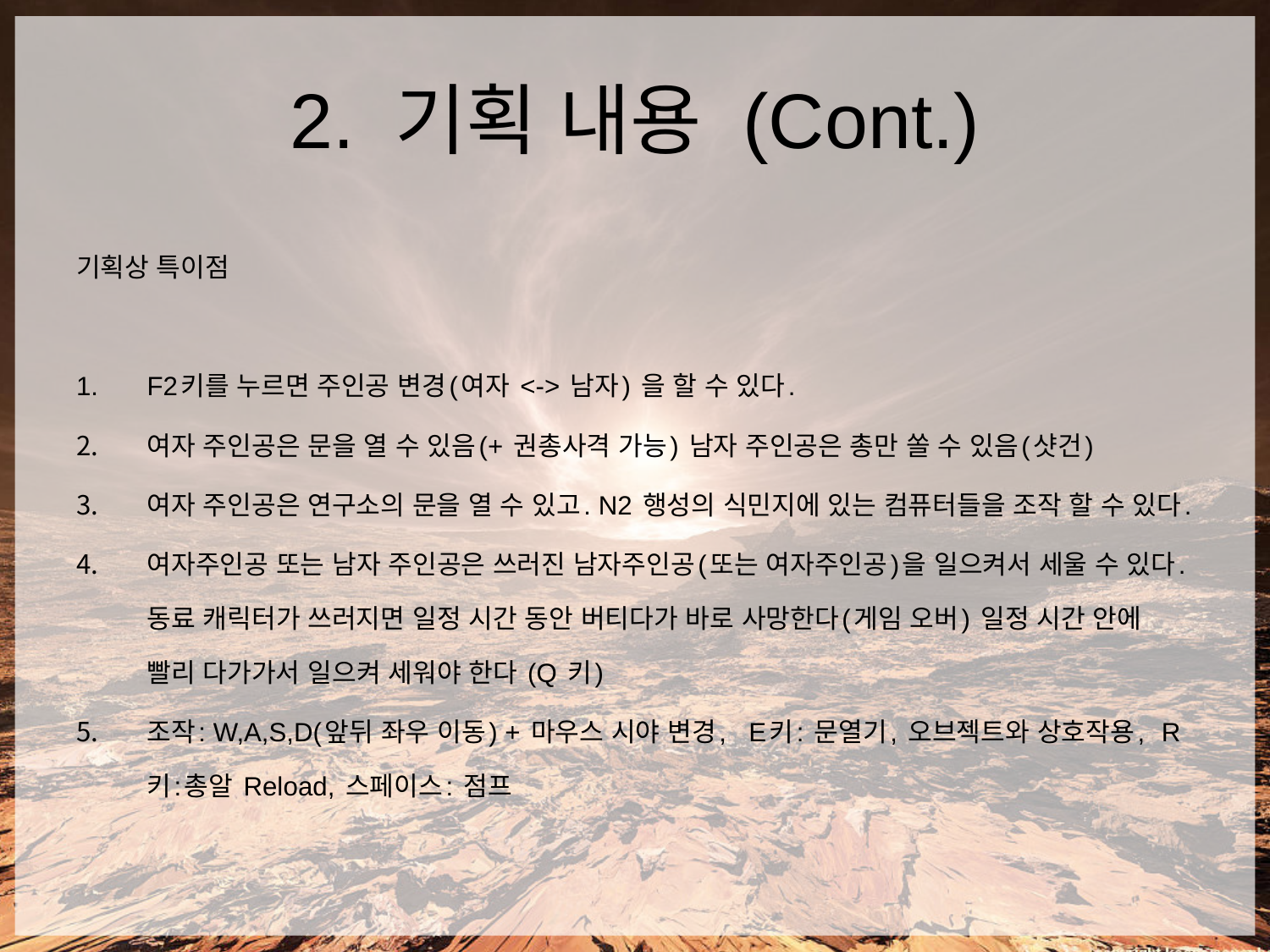

# 2. 기획 내용 (Cont.)
기획상 특이점

F2키를 누르면 주인공 변경(여자 <-> 남자) 을 할 수 있다.
여자 주인공은 문을 열 수 있음(+ 권총사격 가능) 남자 주인공은 총만 쏠 수 있음(샷건)
여자 주인공은 연구소의 문을 열 수 있고. N2 행성의 식민지에 있는 컴퓨터들을 조작 할 수 있다.
여자주인공 또는 남자 주인공은 쓰러진 남자주인공(또는 여자주인공)을 일으켜서 세울 수 있다. 동료 캐릭터가 쓰러지면 일정 시간 동안 버티다가 바로 사망한다(게임 오버) 일정 시간 안에 빨리 다가가서 일으켜 세워야 한다 (Q 키)
조작: W,A,S,D(앞뒤 좌우 이동) + 마우스 시야 변경,   E키: 문열기, 오브젝트와 상호작용,		R키:총알 Reload, 스페이스: 점프